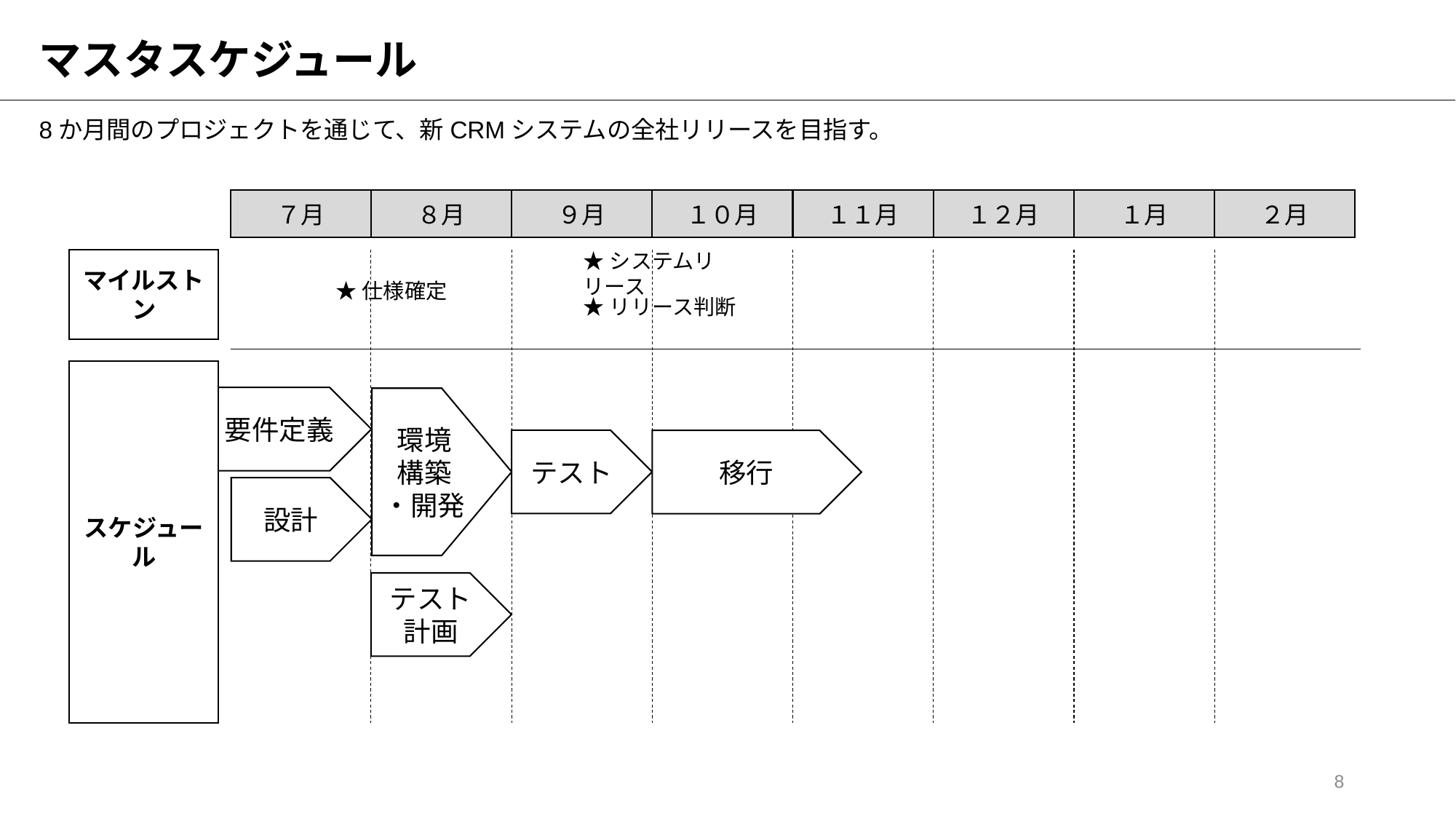

# マスタスケジュール
8か月間のプロジェクトを通じて、新CRMシステムの全社リリースを目指す。
７月
８月
９月
１０月
１１月
１２月
１月
２月
マイルストン
★システムリリース
★仕様確定
★リリース判断
スケジュール
要件定義
環境
構築
・開発
テスト
移行
設計
テスト
計画
8